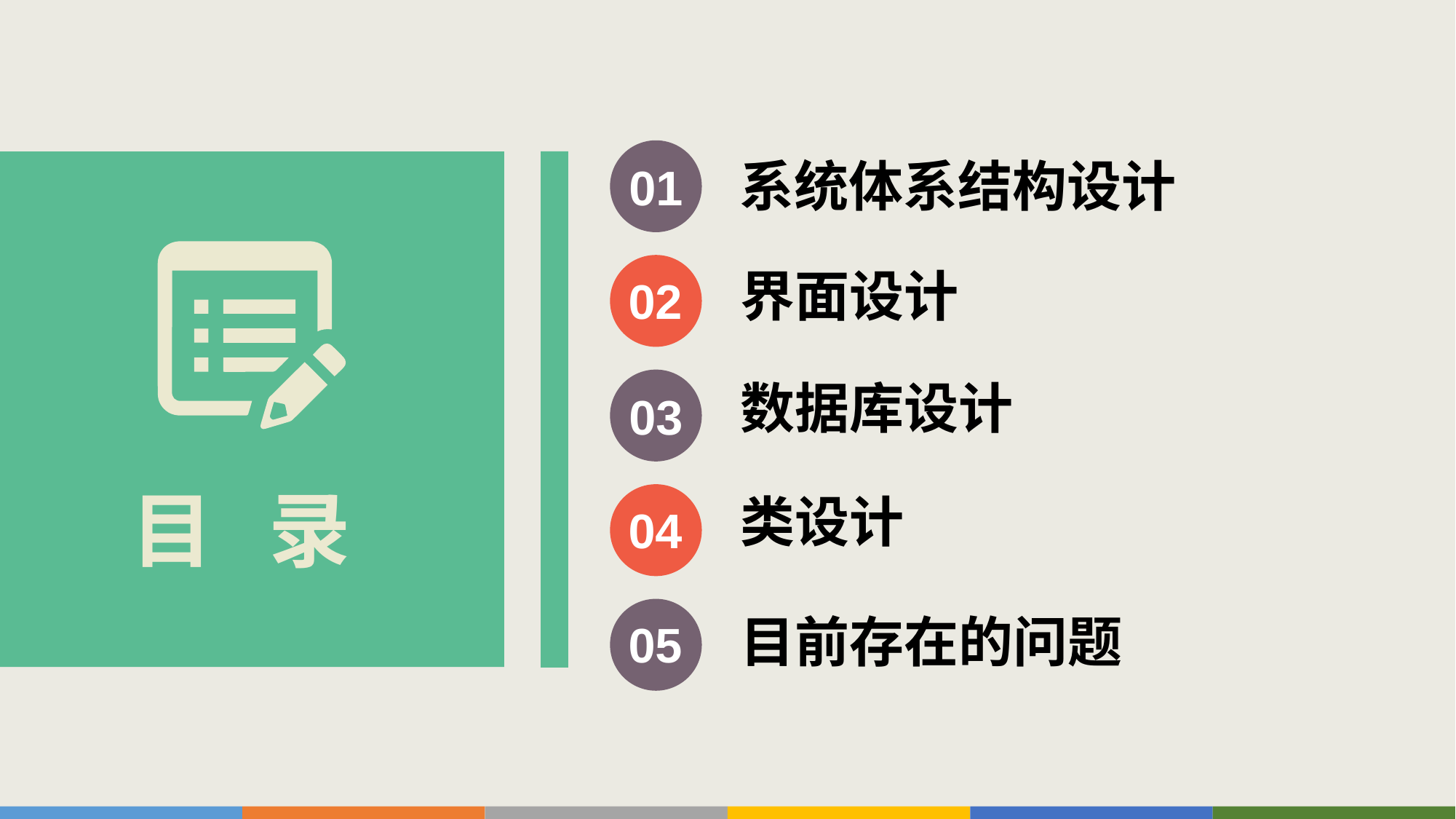

01
系统体系结构设计

02
界面设计

数据库设计

03
目   录
类设计

04

05
目前存在的问题